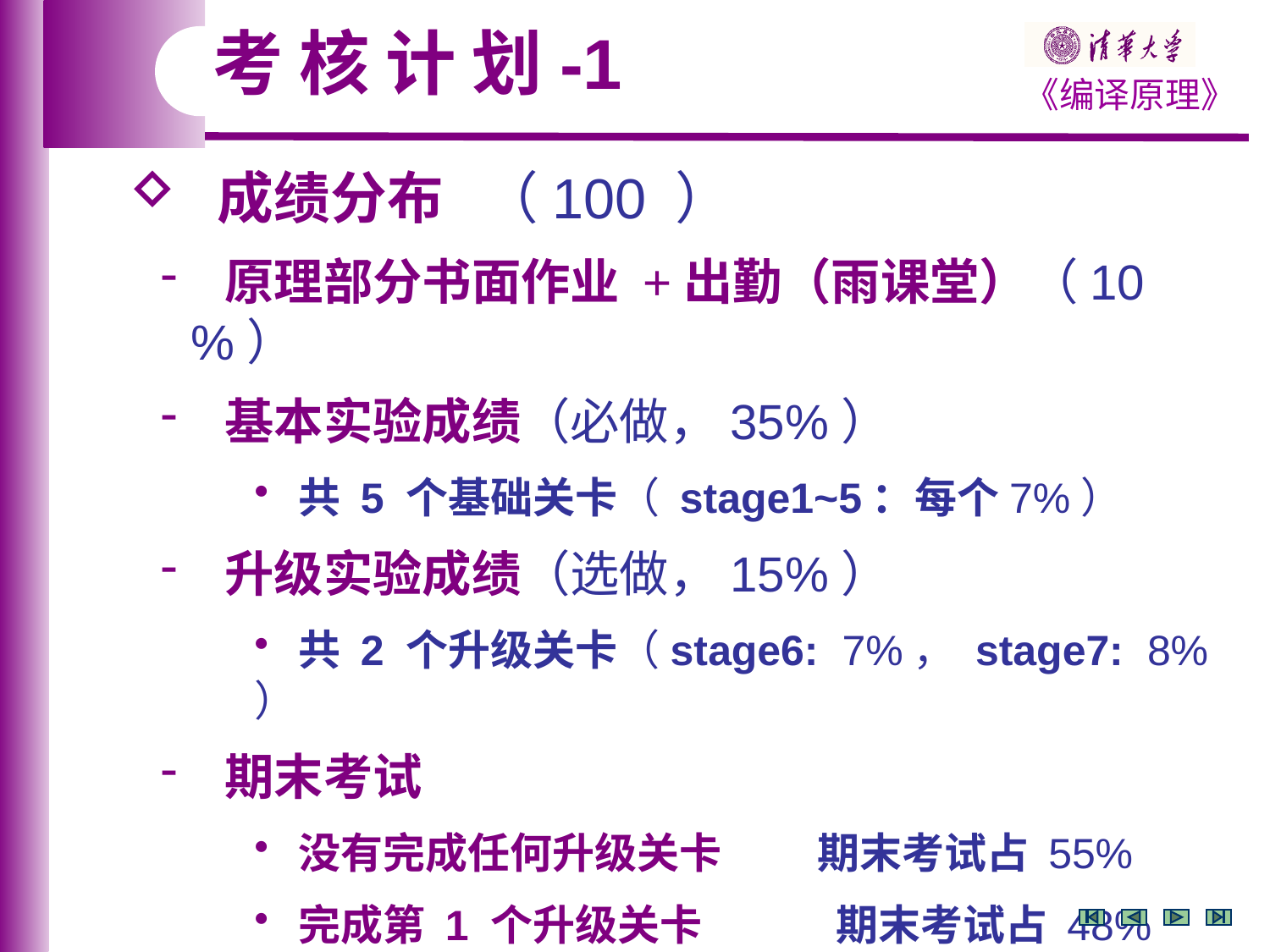

考 核 计 划-1
  成绩分布   （100 ）

  原理部分书面作业 +出勤（雨课堂）（10 %）

  基本实验成绩（必做，35%）

  共 5 个基础关卡（ stage1~5：每个7%）

  升级实验成绩（选做，15%）

  共 2 个升级关卡（stage6:  7%， stage7:  8% ）

  期末考试

  没有完成任何升级关卡          期末考试占 55%

  完成第 1 个升级关卡              期末考试占 48%

  完成第 1 和第 2 个升级关卡  期末考试占 40%